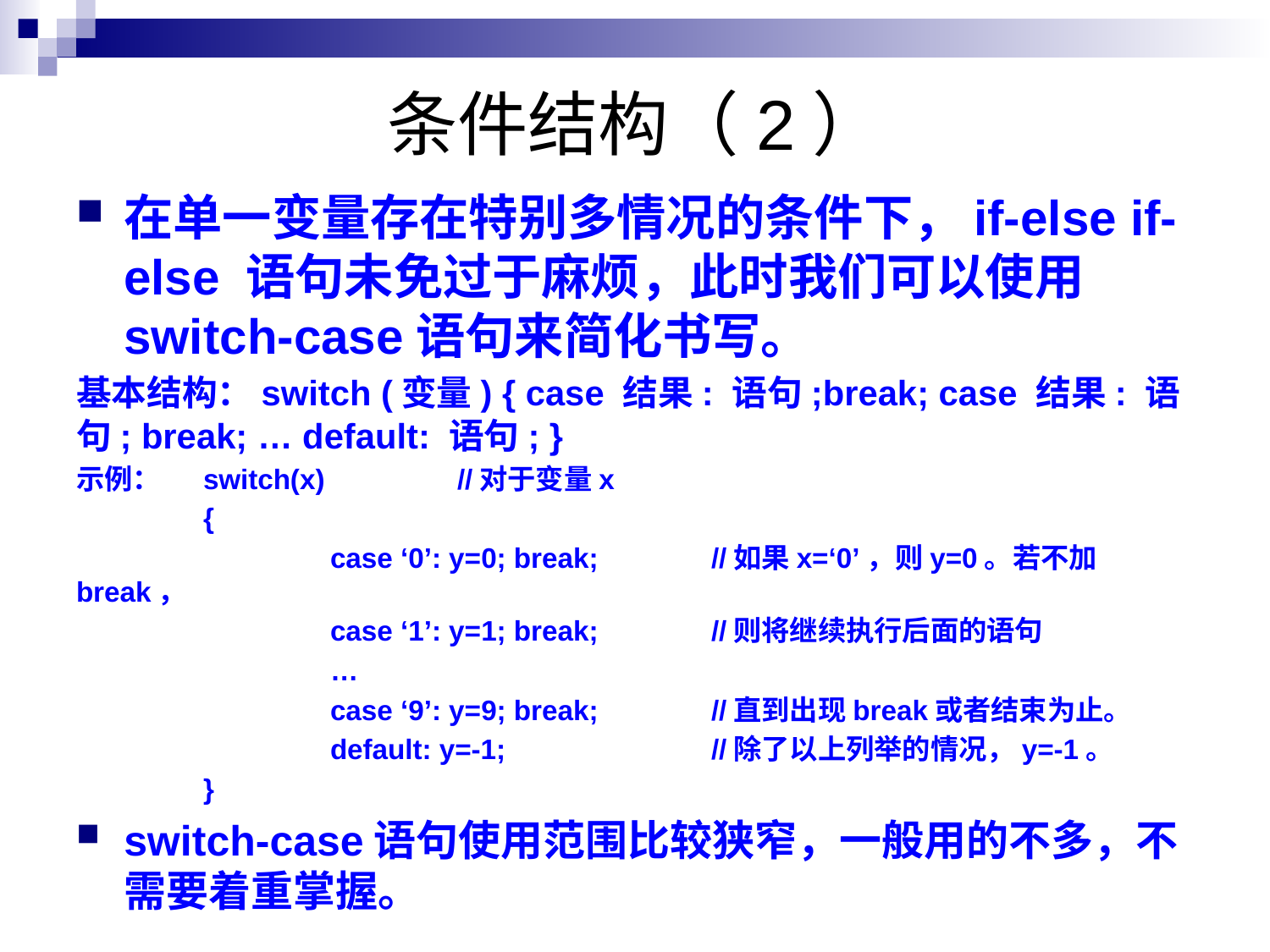

# 条件结构（2）
在单一变量存在特别多情况的条件下，if-else if-else 语句未免过于麻烦，此时我们可以使用switch-case语句来简化书写。
基本结构：switch (变量) { case 结果: 语句;break; case 结果: 语句; break; … default: 语句; }
示例：	switch(x)		//对于变量x
	{
		case ‘0’: y=0; break;	//如果x=‘0’，则y=0。若不加break，
		case ‘1’: y=1; break;	//则将继续执行后面的语句
		…
		case ‘9’: y=9; break;	//直到出现break或者结束为止。
		default: y=-1;		//除了以上列举的情况，y=-1。
	}
switch-case语句使用范围比较狭窄，一般用的不多，不需要着重掌握。